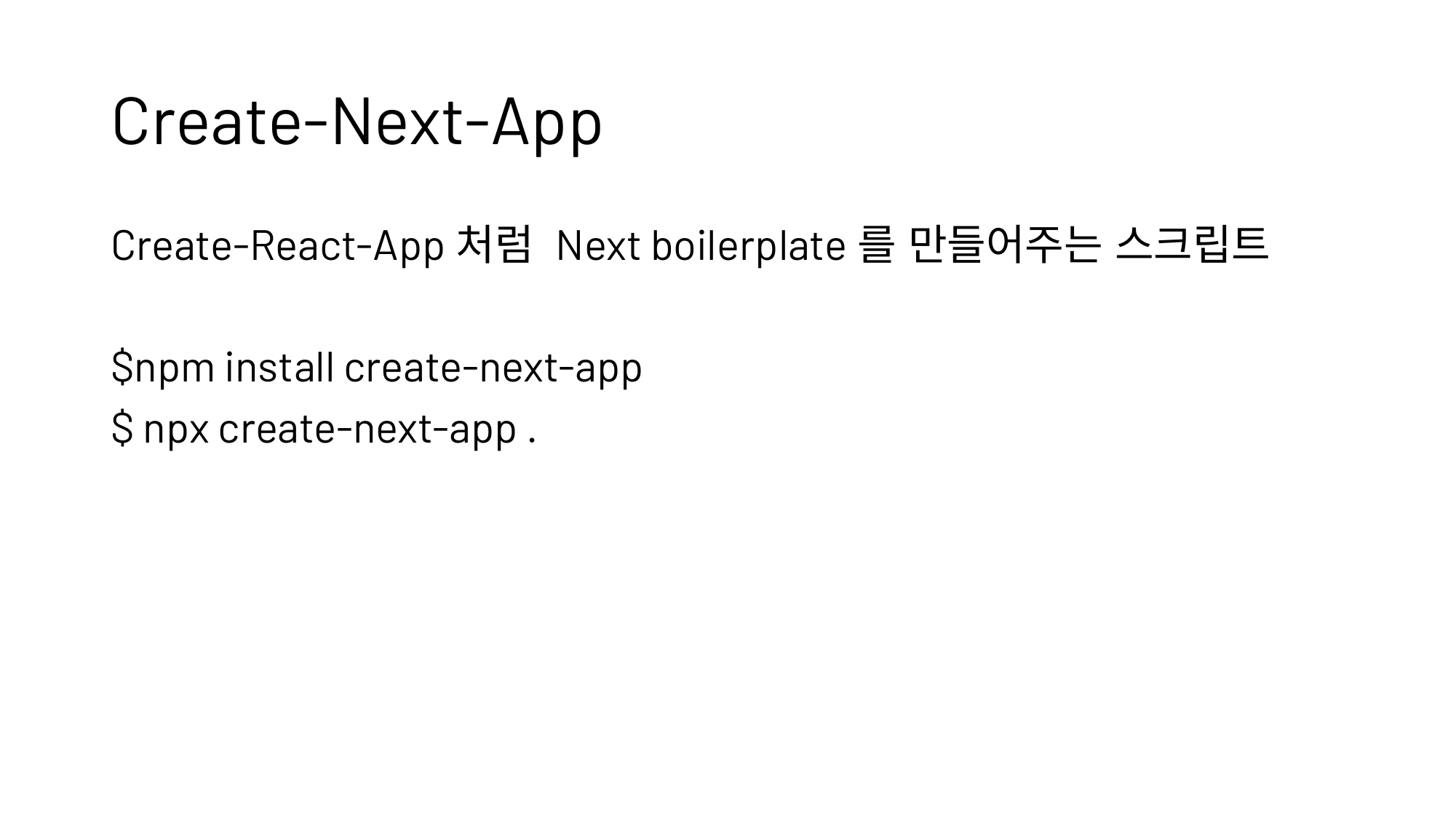

# Create-Next-App
Create-React-App처럼 Next boilerplate를 만들어주는 스크립트

$npm install create-next-app
$ npx create-next-app .